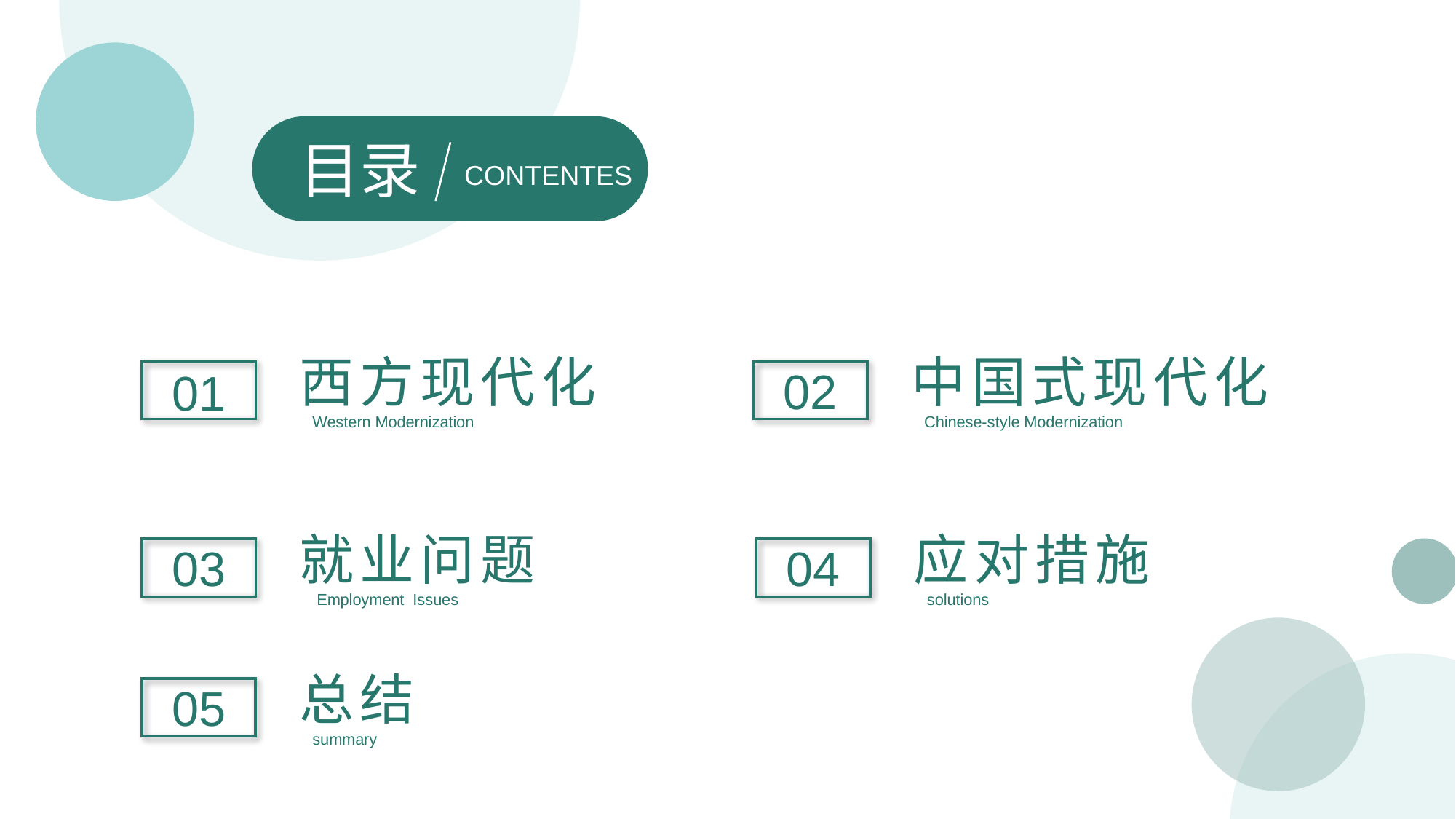

目录
CONTENTES
西方现代化

Western Modernization

中国式现代化

Chinese-style Modernization

02

01

就业问题

 Employment  Issues

应对措施

solutions
04

03

总结
summary
05